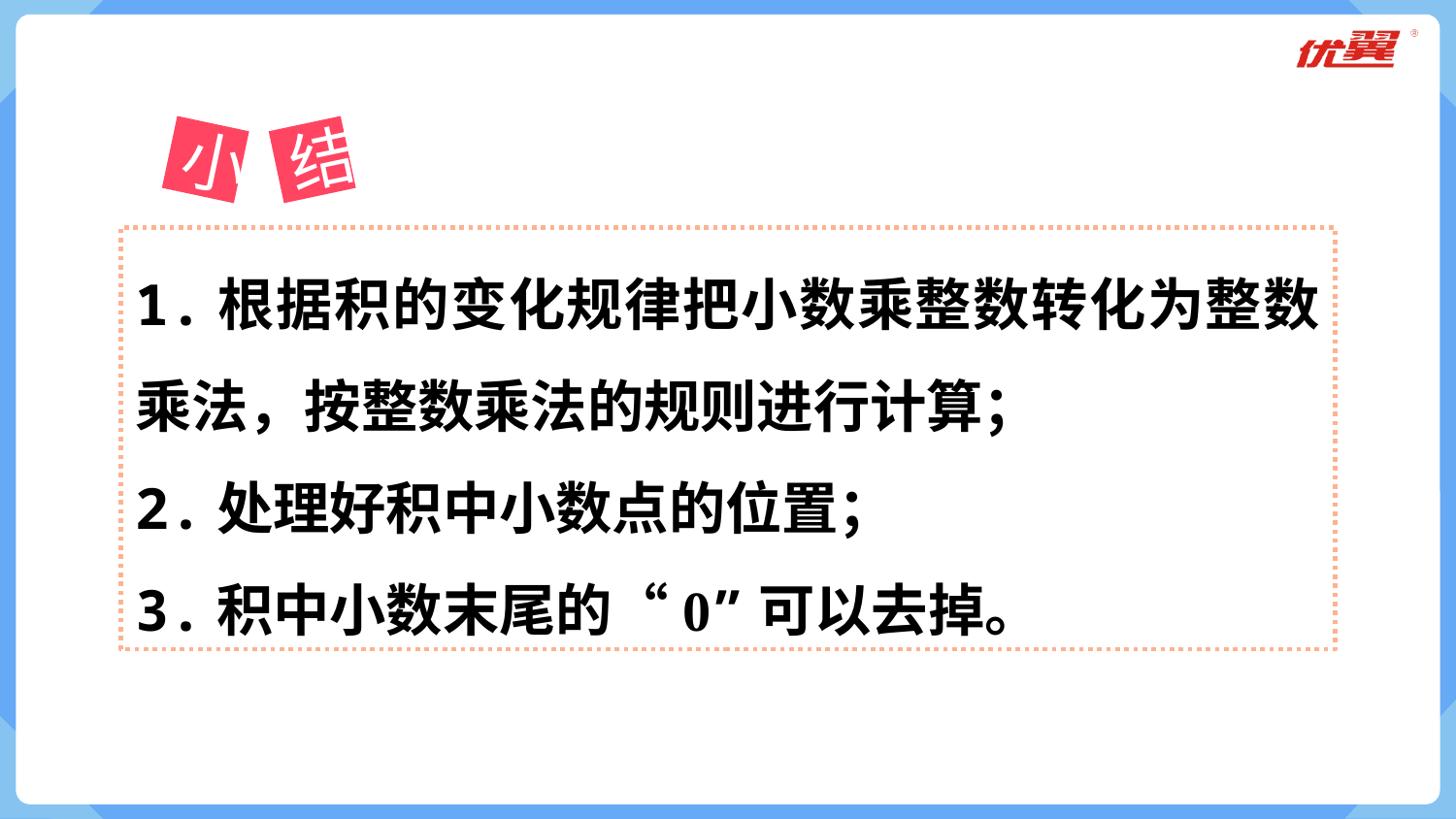

小
结
1.根据积的变化规律把小数乘整数转化为整数乘法，按整数乘法的规则进行计算；
2.处理好积中小数点的位置；
3.积中小数末尾的“0”可以去掉。